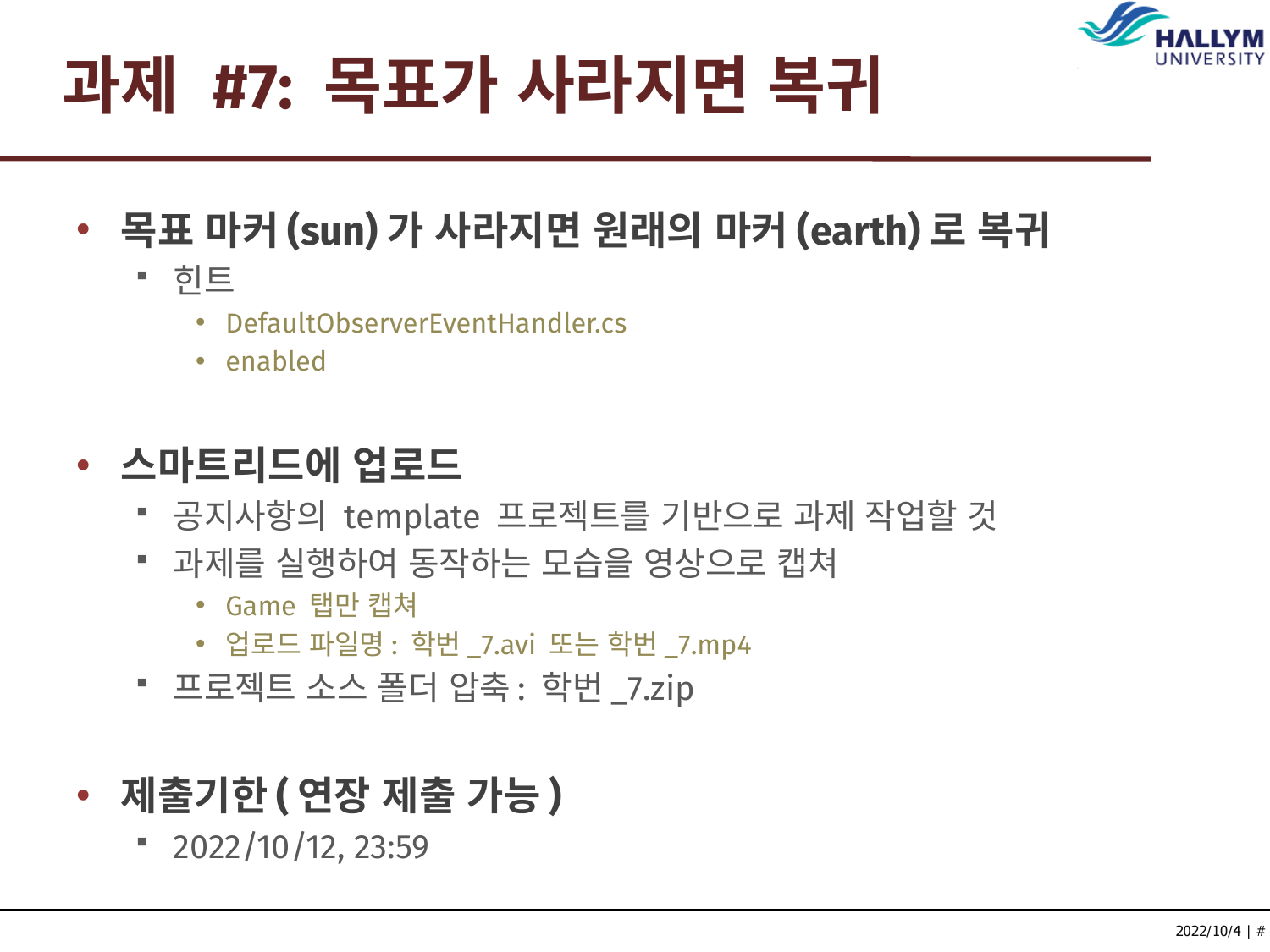

# 과제 #7: 목표가 사라지면 복귀
목표 마커(sun)가 사라지면 원래의 마커(earth)로 복귀
힌트
DefaultObserverEventHandler.cs
enabled

스마트리드에 업로드
공지사항의 template 프로젝트를 기반으로 과제 작업할 것
과제를 실행하여 동작하는 모습을 영상으로 캡쳐
Game 탭만 캡쳐
업로드 파일명: 학번_7.avi 또는 학번_7.mp4
프로젝트 소스 폴더 압축: 학번_7.zip

제출기한(연장 제출 가능)
2022/10/12, 23:59